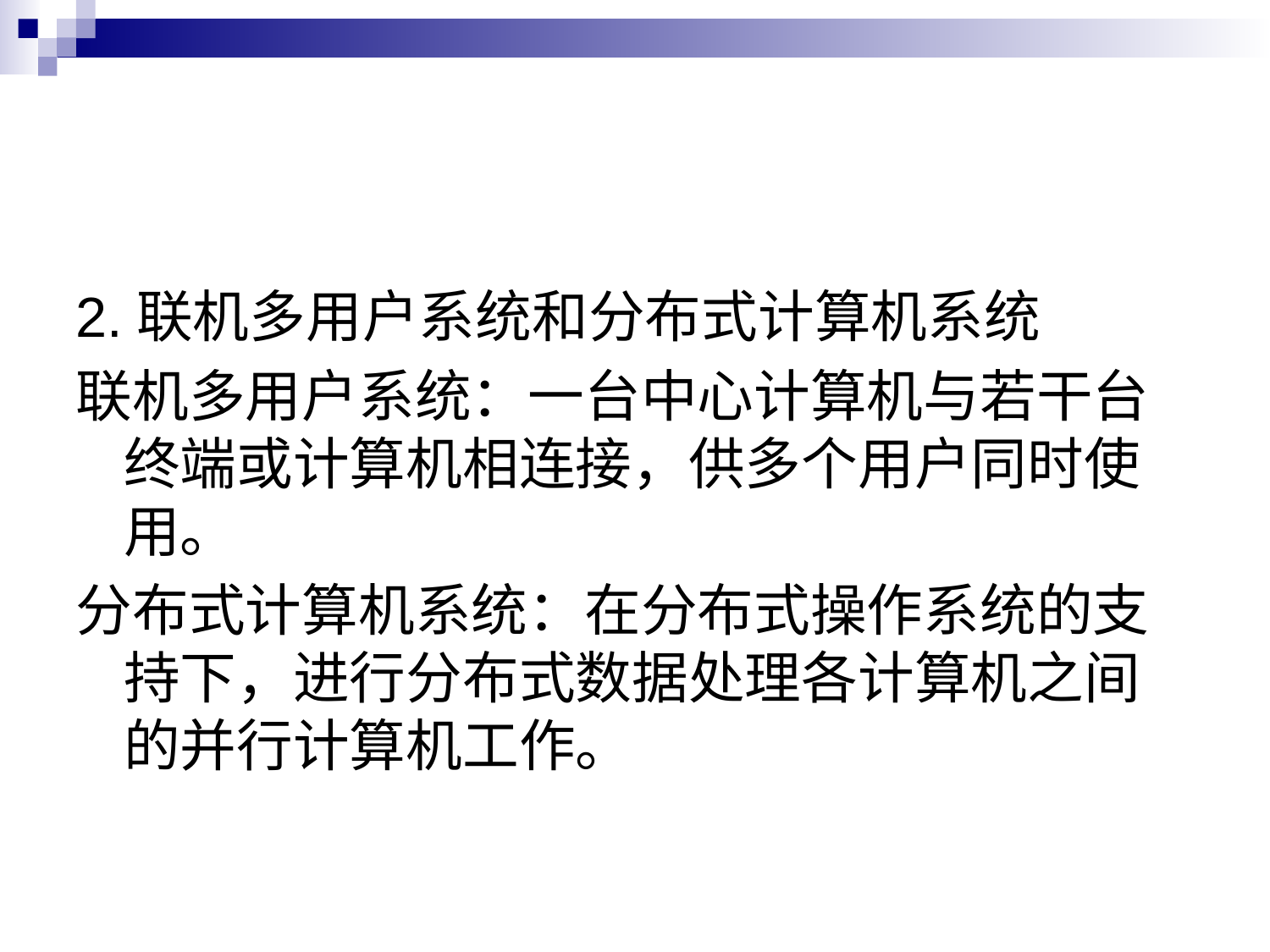

#
2.联机多用户系统和分布式计算机系统
联机多用户系统：一台中心计算机与若干台终端或计算机相连接，供多个用户同时使用。
分布式计算机系统：在分布式操作系统的支持下，进行分布式数据处理各计算机之间的并行计算机工作。